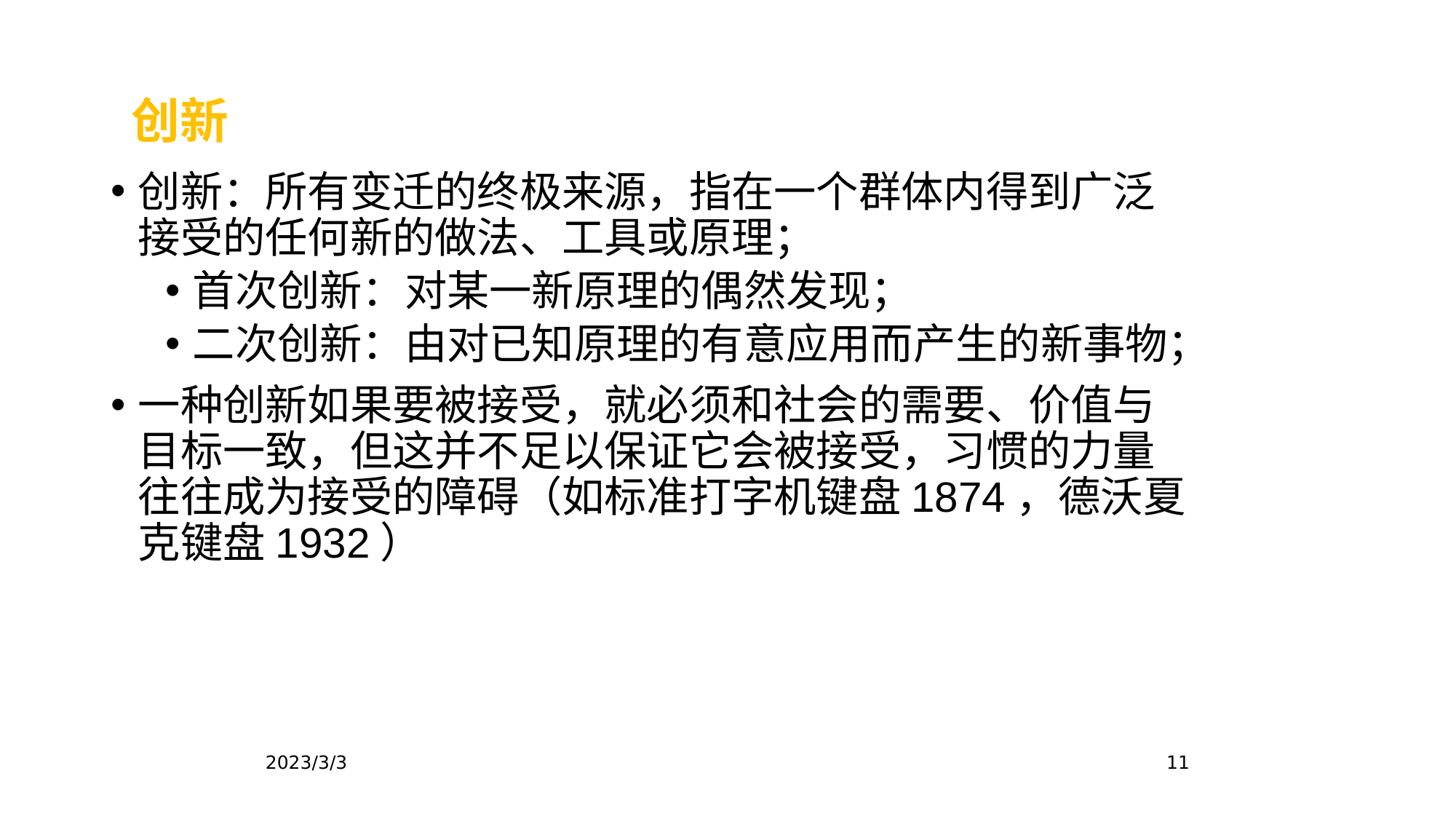

创新
创新：所有变迁的终极来源，指在一个群体内得到广泛接受的任何新的做法、工具或原理；
首次创新：对某一新原理的偶然发现；
二次创新：由对已知原理的有意应用而产生的新事物；
一种创新如果要被接受，就必须和社会的需要、价值与目标一致，但这并不足以保证它会被接受，习惯的力量往往成为接受的障碍（如标准打字机键盘1874，德沃夏克键盘1932）

2023/3/3
11